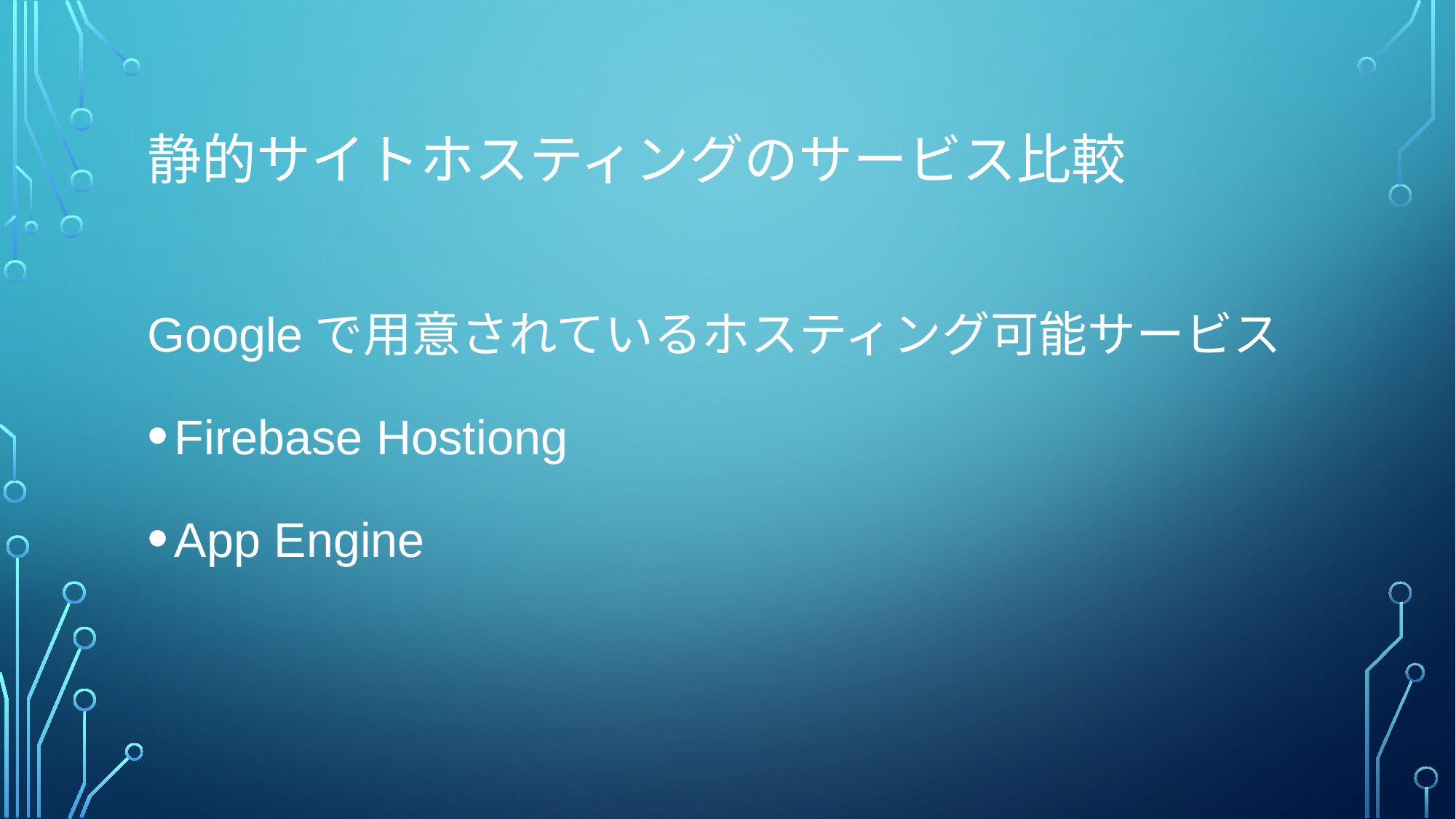

# 静的サイトホスティングのサービス比較
Googleで用意されているホスティング可能サービス
Firebase Hostiong
App Engine